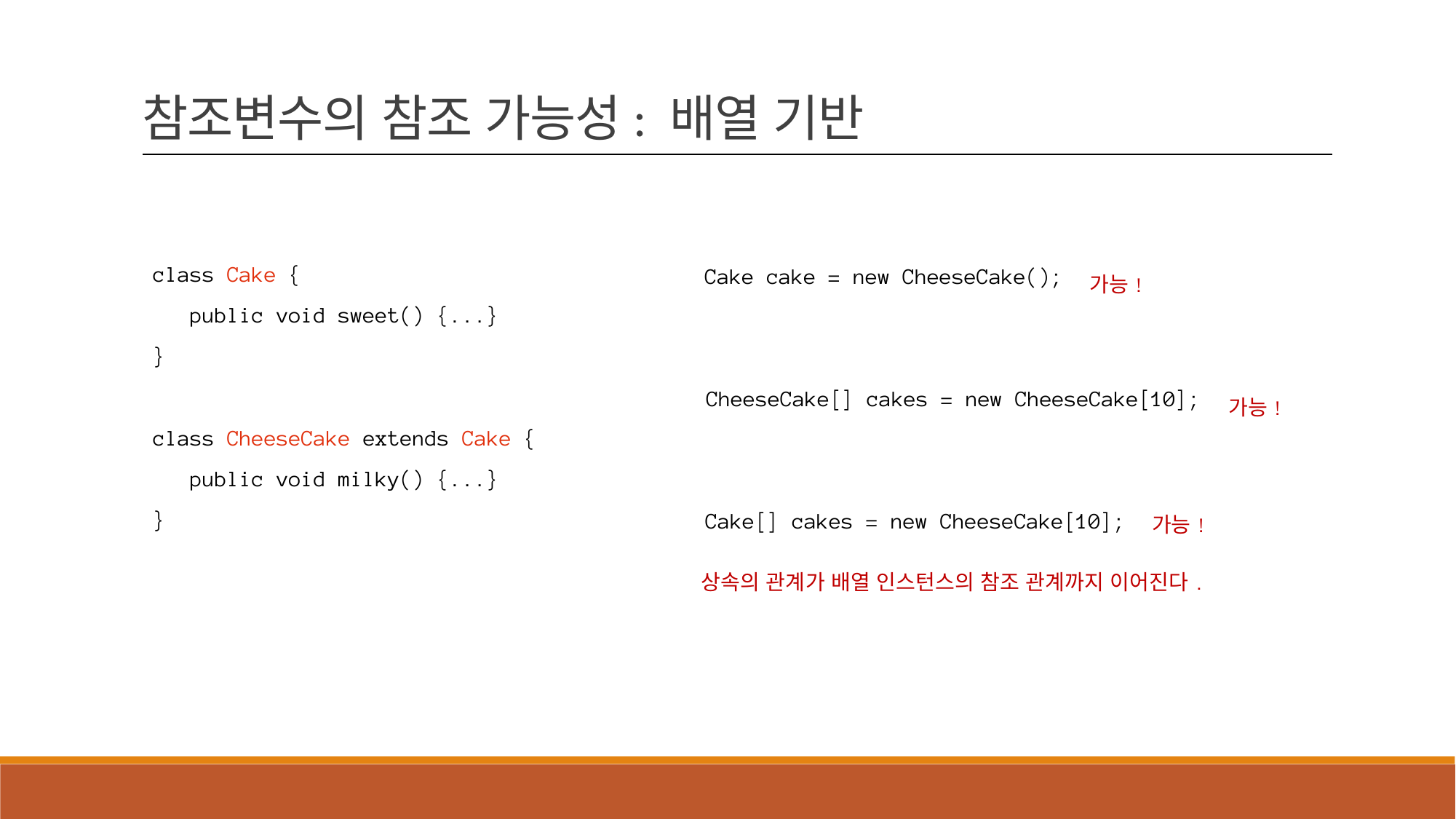

참조변수의 참조 가능성: 배열 기반
class Cake {
   public void sweet() {...}
}

class CheeseCake extends Cake {
   public void milky() {...}
}
가능!
Cake cake = new CheeseCake();
가능!
CheeseCake[] cakes = new CheeseCake[10];
가능!
Cake[] cakes = new CheeseCake[10];
상속의 관계가 배열 인스턴스의 참조 관계까지 이어진다.